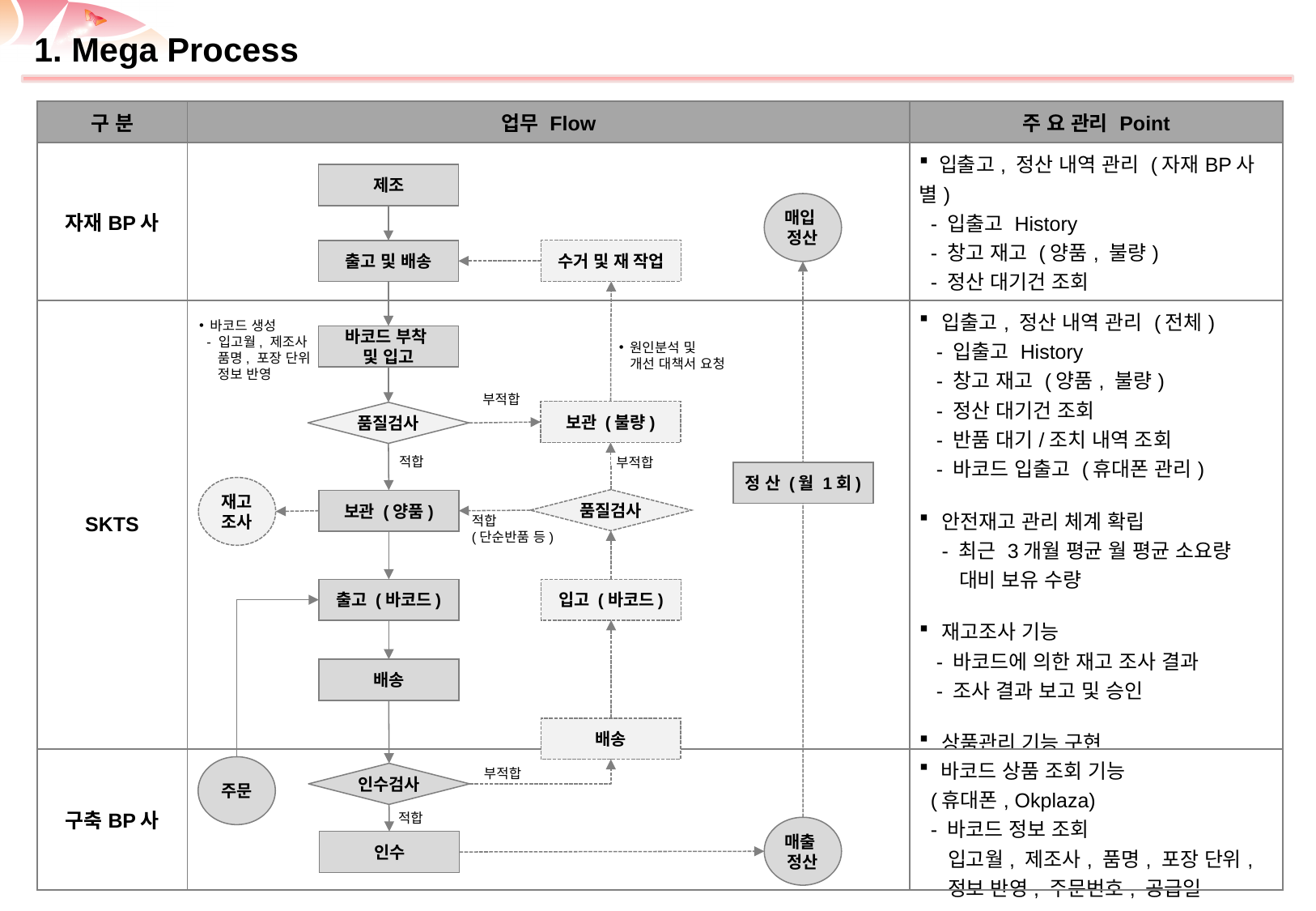

1. Mega Process
| 구 분 | 업무 Flow | 주 요 관리 Point |
| --- | --- | --- |
| 자재BP사 |  | 입출고, 정산 내역 관리 (자재BP사별) - 입출고 History - 창고 재고 (양품, 불량) - 정산 대기건 조회 - 반품 대기/조치 내역 조회 |
| SKTS |  | 입출고, 정산 내역 관리 (전체) - 입출고 History - 창고 재고 (양품, 불량) - 정산 대기건 조회 - 반품 대기/조치 내역 조회 - 바코드 입출고 (휴대폰 관리) 안전재고 관리 체계 확립 - 최근 3개월 평균 월 평균 소요량 대비 보유 수량 재고조사 기능 - 바코드에 의한 재고 조사 결과 - 조사 결과 보고 및 승인 상품관리 기능 구현 - SKTS 창고 관리 - 자재BP사 창고 관리 |
| 구축BP사 |  | 바코드 상품 조회 기능 (휴대폰, Okplaza) - 바코드 정보 조회 입고월, 제조사, 품명, 포장 단위, 정보 반영, 주문번호, 공급일 |
제조
매입
정산
수거 및 재 작업
출고 및 배송
 바코드 생성
  - 입고월, 제조사
    품명, 포장 단위
    정보 반영
바코드 부착
및 입고
 원인분석 및
  개선 대책서 요청
부적합
보관 (불량)
품질검사
적합
부적합
정 산 (월 1회)
재고
조사
품질검사
보관 (양품)
적합
(단순반품 등)
출고 (바코드)
입고 (바코드)
배송
배송
부적합
주문
인수검사
적합
매출
정산
인수